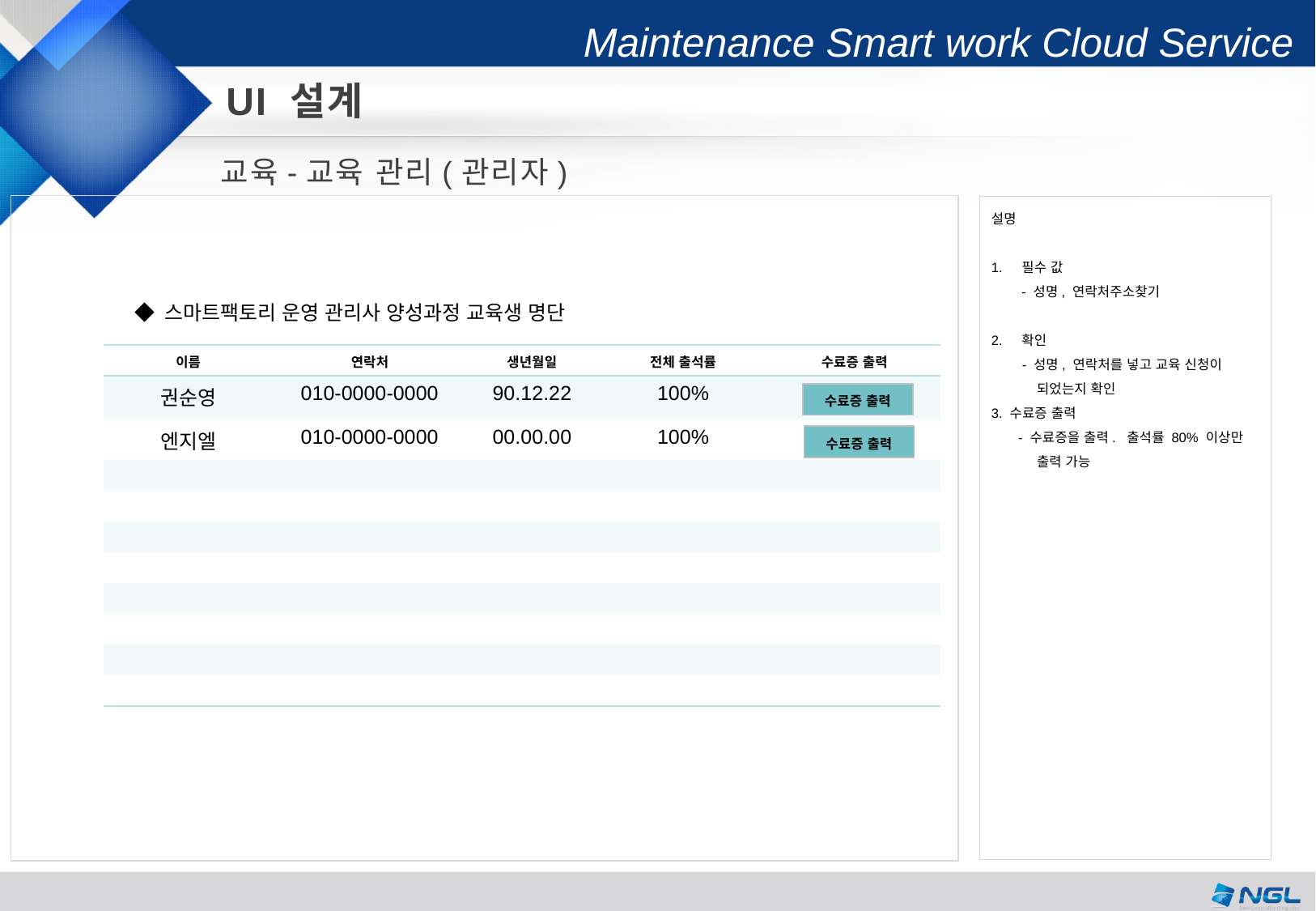

UI 설계
교육-교육 관리(관리자)

설명

필수 값
- 성명, 연락처주소찾기
확인
        - 성명, 연락처를 넣고 교육 신청이
           되었는지 확인
3. 수료증 출력
       - 수료증을 출력.  출석률 80% 이상만
           출력 가능
◆ 스마트팩토리 운영 관리사 양성과정 교육생 명단
| 이름 | 연락처 | 생년월일 | 전체 출석률 | 수료증 출력 |
| --- | --- | --- | --- | --- |
| 권순영 | 010-0000-0000 | 90.12.22 | 100% |  |
| 엔지엘 | 010-0000-0000 | 00.00.00 | 100% |  |
|  |  |  |  |  |
|  |  |  |  |  |
|  |  |  |  |  |
|  |  |  |  |  |
|  |  |  |  |  |
|  |  |  |  |  |
|  |  |  |  |  |
|  |  |  |  |  |
수료증 출력
수료증 출력